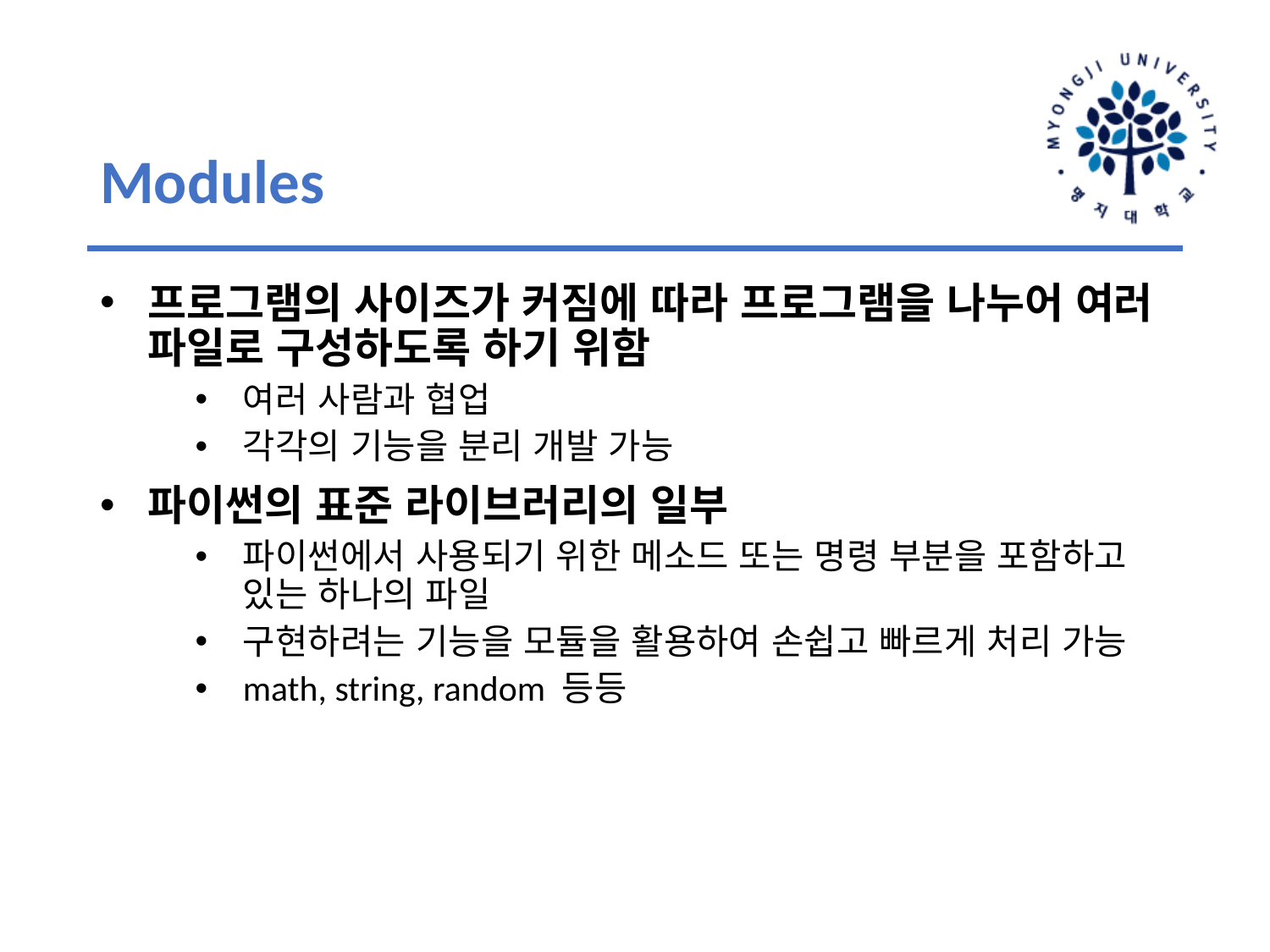

# Modules
프로그램의 사이즈가 커짐에 따라 프로그램을 나누어 여러 파일로 구성하도록 하기 위함
여러 사람과 협업
각각의 기능을 분리 개발 가능
파이썬의 표준 라이브러리의 일부
파이썬에서 사용되기 위한 메소드 또는 명령 부분을 포함하고 있는 하나의 파일
구현하려는 기능을 모듈을 활용하여 손쉽고 빠르게 처리 가능
math, string, random 등등